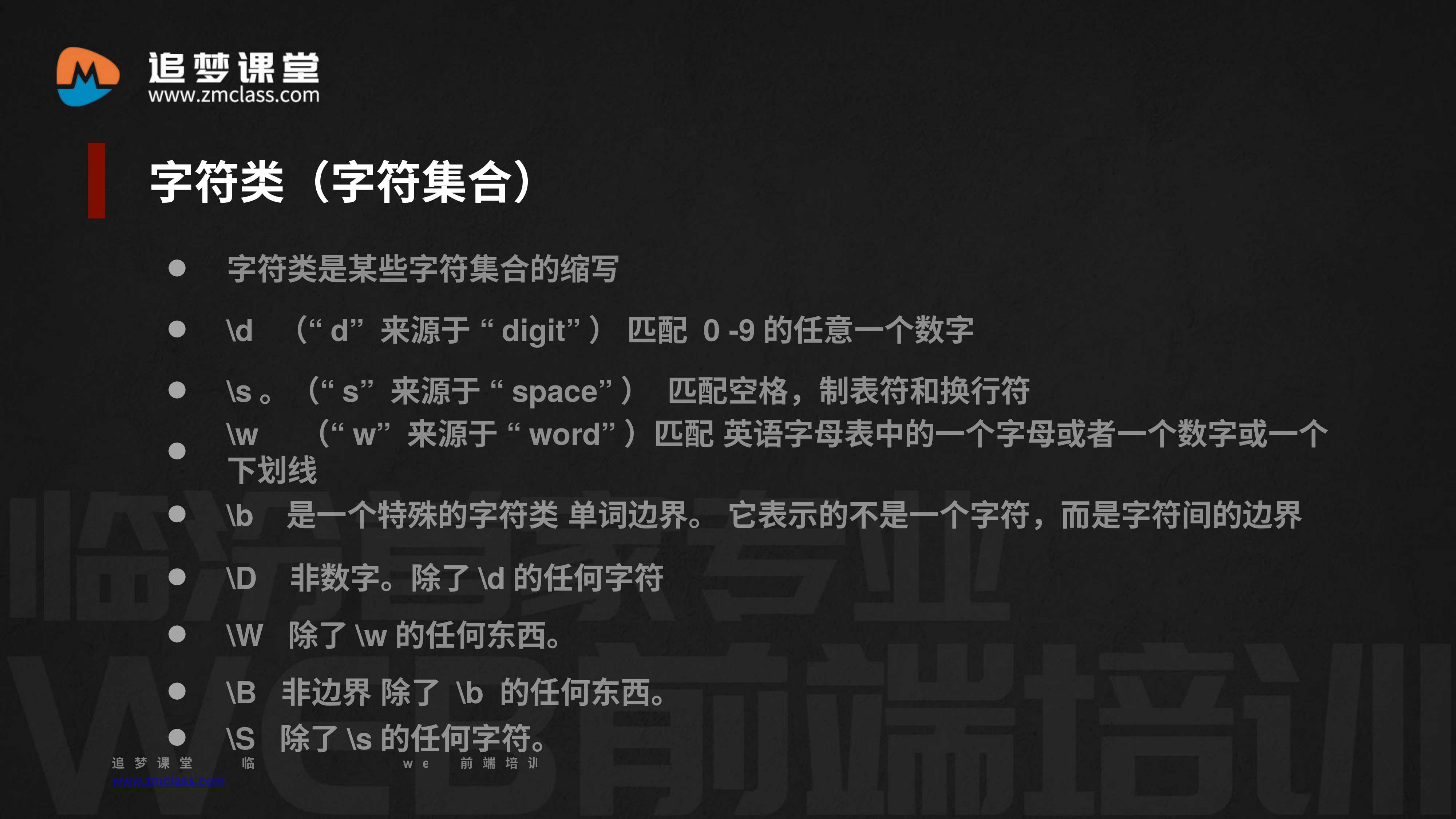

字符类（字符集合）
字符类是某些字符集合的缩写

\d  （“d” 来源于 “digit”） 匹配 0 -9的任意一个数字

\s。（“s” 来源于 “space”）  匹配空格，制表符和换行符

\w    （“w” 来源于 “word”）匹配 英语字母表中的一个字母或者一个数字或一个下划线

\b   是一个特殊的字符类 单词边界。 它表示的不是一个字符，而是字符间的边界

\D   非数字。除了\d的任何字符

\W  除了\w的任何东西。

\B  非边界 除了 \b 的任何东西。

\S  除了\s的任何字符。

追梦课堂   临汾首家专业的web前端培训机构                                                          www.zmclass.com
20